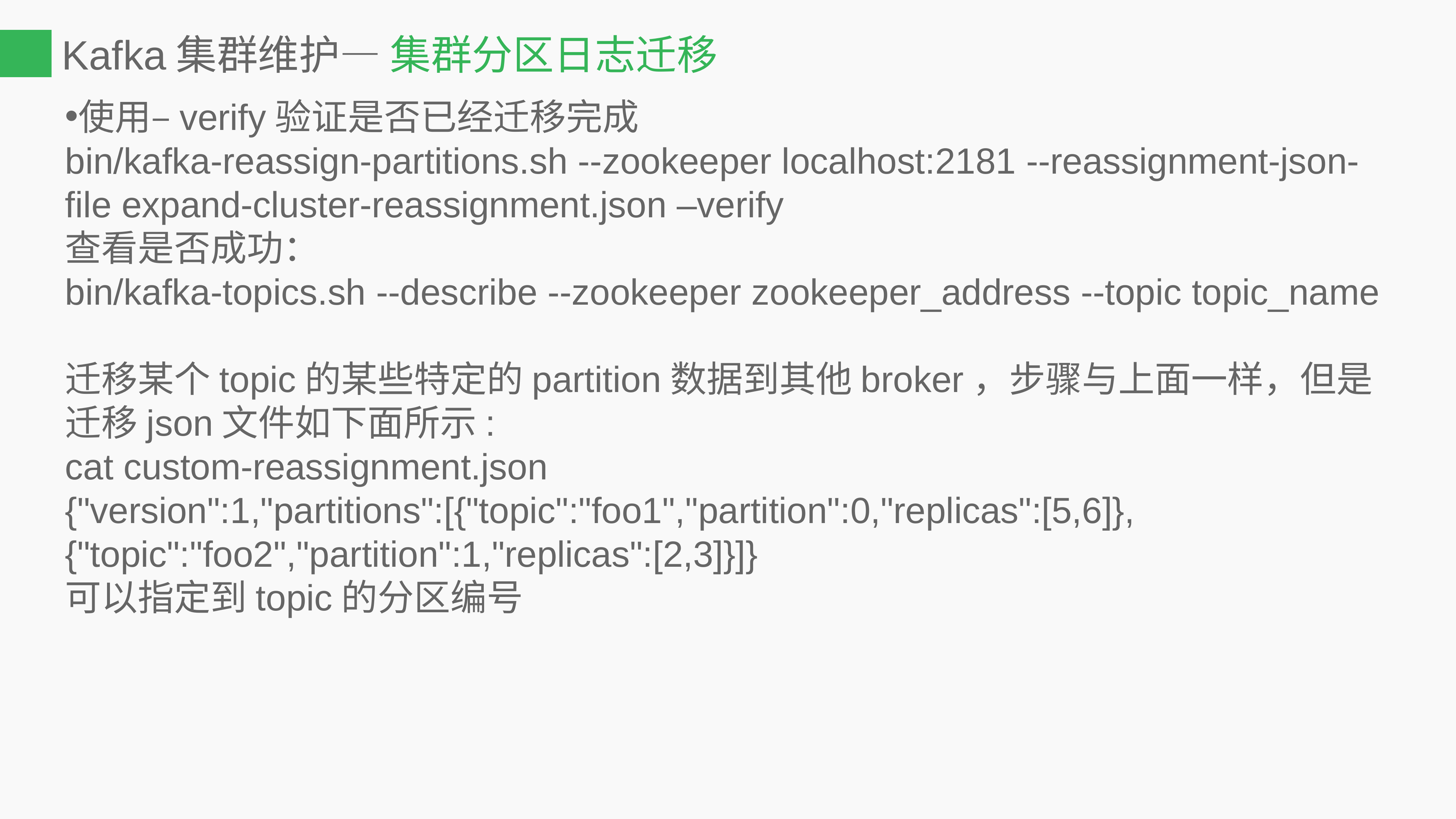

Kafka集群维护— 集群分区日志迁移
使用–verify验证是否已经迁移完成
bin/kafka-reassign-partitions.sh --zookeeper localhost:2181 --reassignment-json-file expand-cluster-reassignment.json –verify
查看是否成功：
bin/kafka-topics.sh --describe --zookeeper zookeeper_address --topic topic_name

迁移某个topic的某些特定的partition数据到其他broker，步骤与上面一样，但是迁移json文件如下面所示:
cat custom-reassignment.json
{"version":1,"partitions":[{"topic":"foo1","partition":0,"replicas":[5,6]},{"topic":"foo2","partition":1,"replicas":[2,3]}]}
可以指定到topic的分区编号